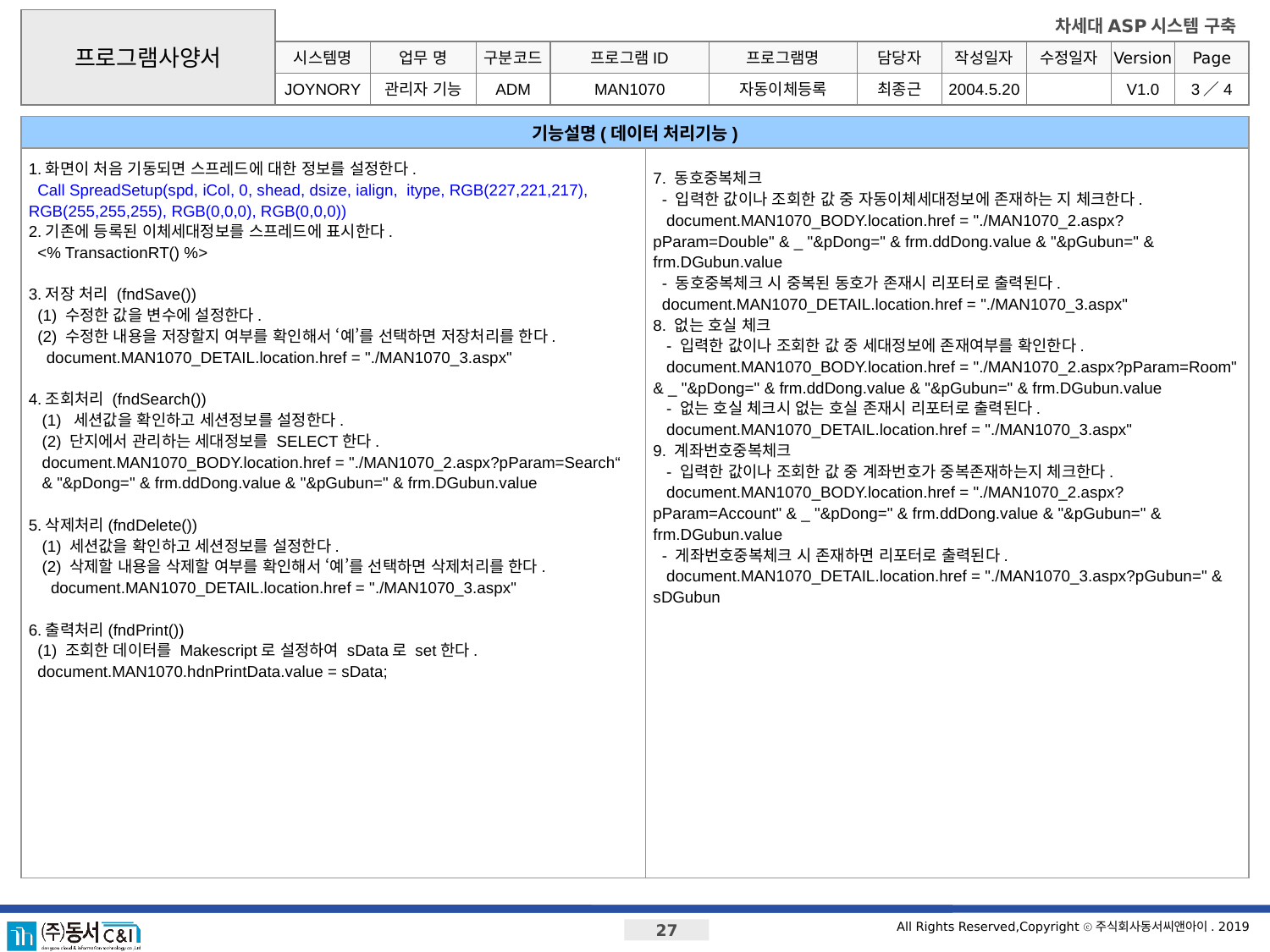

프로그램사양서
시스템명
업무 명
구분코드
프로그램ID
프로그램명
JOYNORY
관리자 기능
ADM
MAN1070
자동이체등록
최종근
2004.5.20

V1.0
3／4
기능설명(데이터 처리기능)
1.화면이 처음 기동되면 스프레드에 대한 정보를 설정한다.
  Call SpreadSetup(spd, iCol, 0, shead, dsize, ialign,  itype, RGB(227,221,217), RGB(255,255,255), RGB(0,0,0), RGB(0,0,0))
2.기존에 등록된 이체세대정보를 스프레드에 표시한다.
  <% TransactionRT() %>

3.저장 처리 (fndSave())
  (1) 수정한 값을 변수에 설정한다.
  (2) 수정한 내용을 저장할지 여부를 확인해서 ‘예’를 선택하면 저장처리를 한다.
    document.MAN1070_DETAIL.location.href = "./MAN1070_3.aspx"

4.조회처리 (fndSearch())
   (1)  세션값을 확인하고 세션정보를 설정한다.
   (2) 단지에서 관리하는 세대정보를 SELECT한다.
   document.MAN1070_BODY.location.href = "./MAN1070_2.aspx?pParam=Search“
   & "&pDong=" & frm.ddDong.value & "&pGubun=" & frm.DGubun.value

5.삭제처리(fndDelete())
   (1) 세션값을 확인하고 세션정보를 설정한다.
   (2) 삭제할 내용을 삭제할 여부를 확인해서 ‘예’를 선택하면 삭제처리를 한다.
     document.MAN1070_DETAIL.location.href = "./MAN1070_3.aspx"

6.출력처리(fndPrint())
  (1) 조회한 데이터를 Makescript로 설정하여 sData로 set한다.
  document.MAN1070.hdnPrintData.value = sData;

7. 동호중복체크
  - 입력한 값이나 조회한 값 중 자동이체세대정보에 존재하는 지 체크한다.
   document.MAN1070_BODY.location.href = "./MAN1070_2.aspx?pParam=Double" & _ "&pDong=" & frm.ddDong.value & "&pGubun=" & frm.DGubun.value
  - 동호중복체크 시 중복된 동호가 존재시 리포터로 출력된다.
  document.MAN1070_DETAIL.location.href = "./MAN1070_3.aspx"
8. 없는 호실 체크
   - 입력한 값이나 조회한 값 중 세대정보에 존재여부를 확인한다.
   document.MAN1070_BODY.location.href = "./MAN1070_2.aspx?pParam=Room" & _ "&pDong=" & frm.ddDong.value & "&pGubun=" & frm.DGubun.value
   - 없는 호실 체크시 없는 호실 존재시 리포터로 출력된다.
   document.MAN1070_DETAIL.location.href = "./MAN1070_3.aspx"
9. 계좌번호중복체크
   - 입력한 값이나 조회한 값 중 계좌번호가 중복존재하는지 체크한다.
   document.MAN1070_BODY.location.href = "./MAN1070_2.aspx?pParam=Account" & _ "&pDong=" & frm.ddDong.value & "&pGubun=" & frm.DGubun.value
  - 게좌번호중복체크 시 존재하면 리포터로 출력된다.
   document.MAN1070_DETAIL.location.href = "./MAN1070_3.aspx?pGubun=" & sDGubun